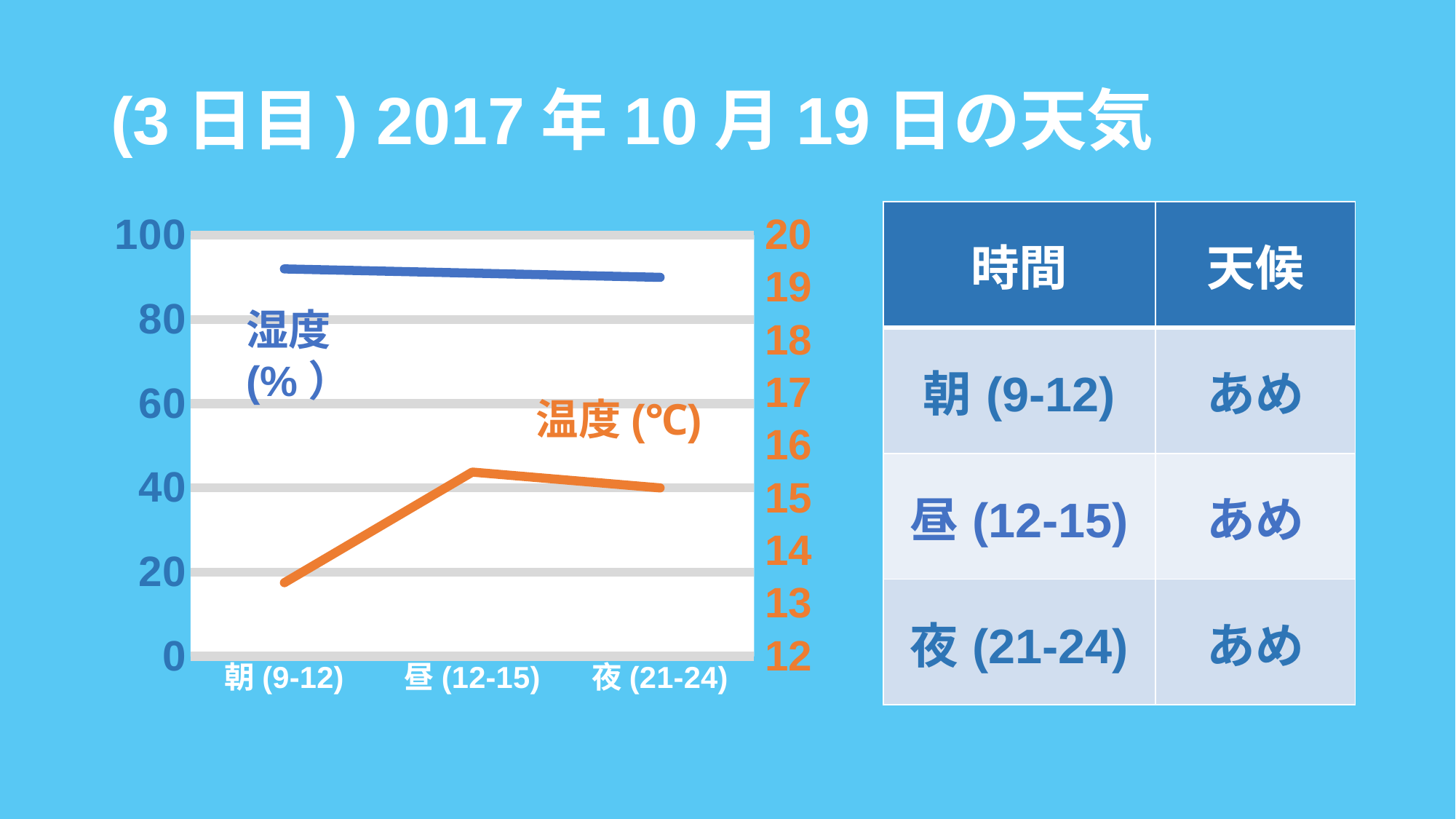

# (3日目) 2017年10月19日の天気
| 時間 | 天候 |
| --- | --- |
| 朝(9-12) | あめ |
| 昼(12-15) | あめ |
| 夜(21-24) | あめ |

### Chart

| Category | 湿度 | 気温 |
|---|---|---|
| 朝(9-12) | 92.0 | 13.4 |
| 昼(12-15) | 91.0 | 15.5 |
| 夜(21-24) | 90.0 | 15.2 |
湿度(%）
温度(℃)